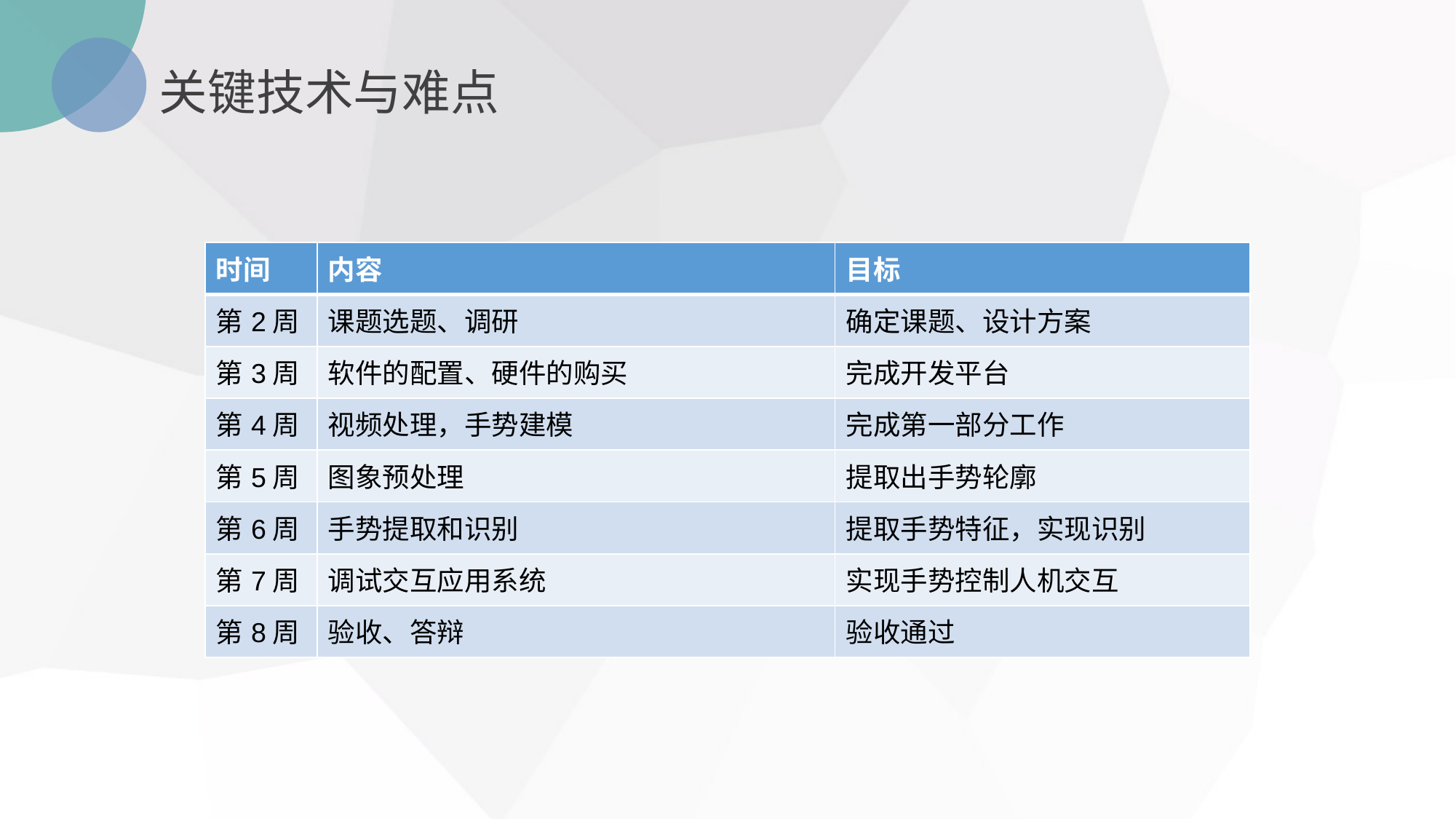

关键技术与难点
| 时间 | 内容 | 目标 |
| --- | --- | --- |
| 第2周 | 课题选题、调研 | 确定课题、设计方案 |
| 第3周 | 软件的配置、硬件的购买 | 完成开发平台 |
| 第4周 | 视频处理，手势建模 | 完成第一部分工作 |
| 第5周 | 图象预处理 | 提取出手势轮廓 |
| 第6周 | 手势提取和识别 | 提取手势特征，实现识别 |
| 第7周 | 调试交互应用系统 | 实现手势控制人机交互 |
| 第8周 | 验收、答辩 | 验收通过 |